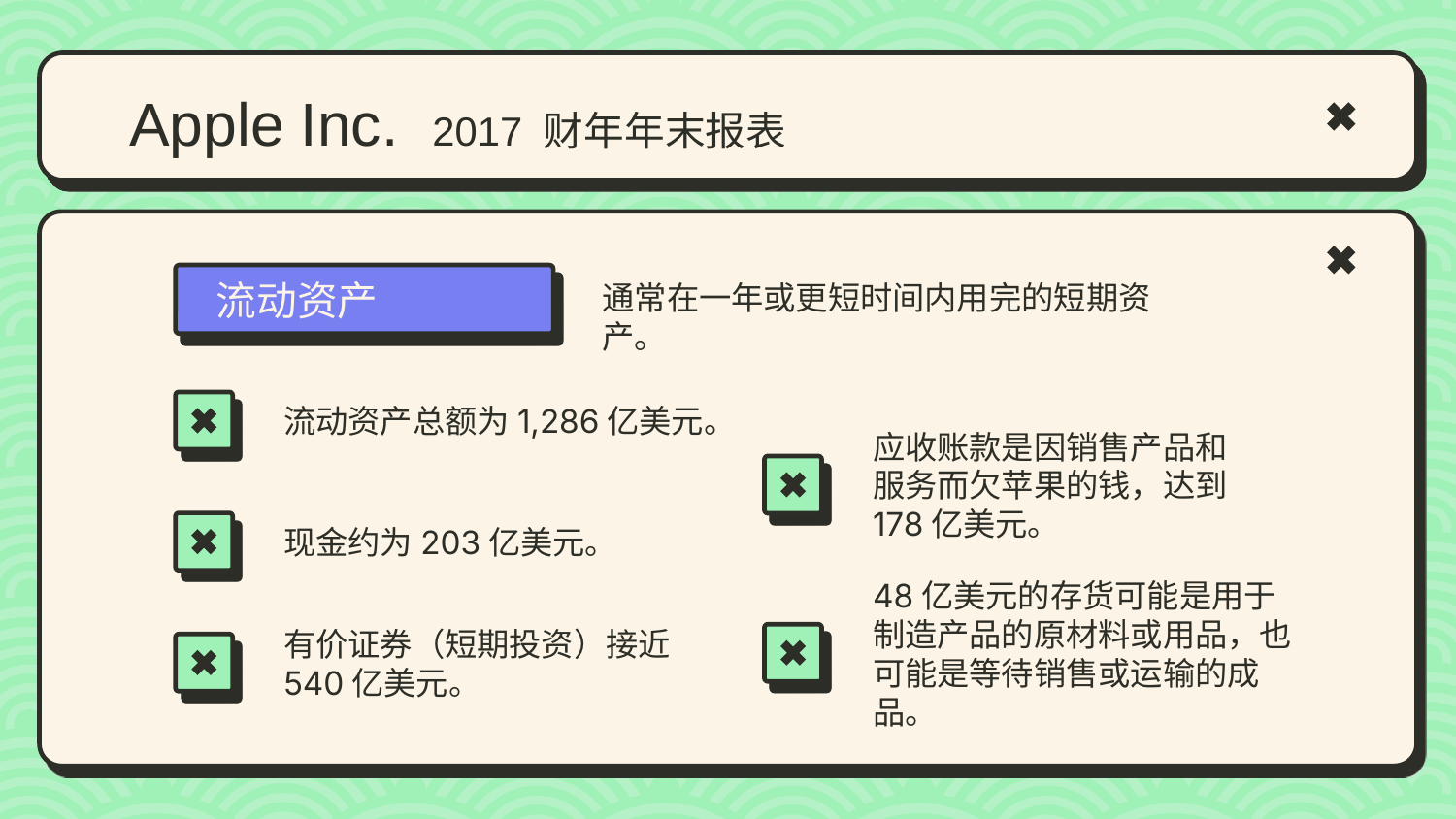

# Apple Inc.  2017 财年年末报表

流动资产
PROJECT 02
通常在一年或更短时间内用完的短期资产。
流动资产总额为1,286亿美元。

应收账款是因销售产品和服务而欠苹果的钱，达到178亿美元。

现金约为203亿美元。

48亿美元的存货可能是用于制造产品的原材料或用品，也可能是等待销售或运输的成品。﻿﻿
有价证券（短期投资）接近540亿美元。